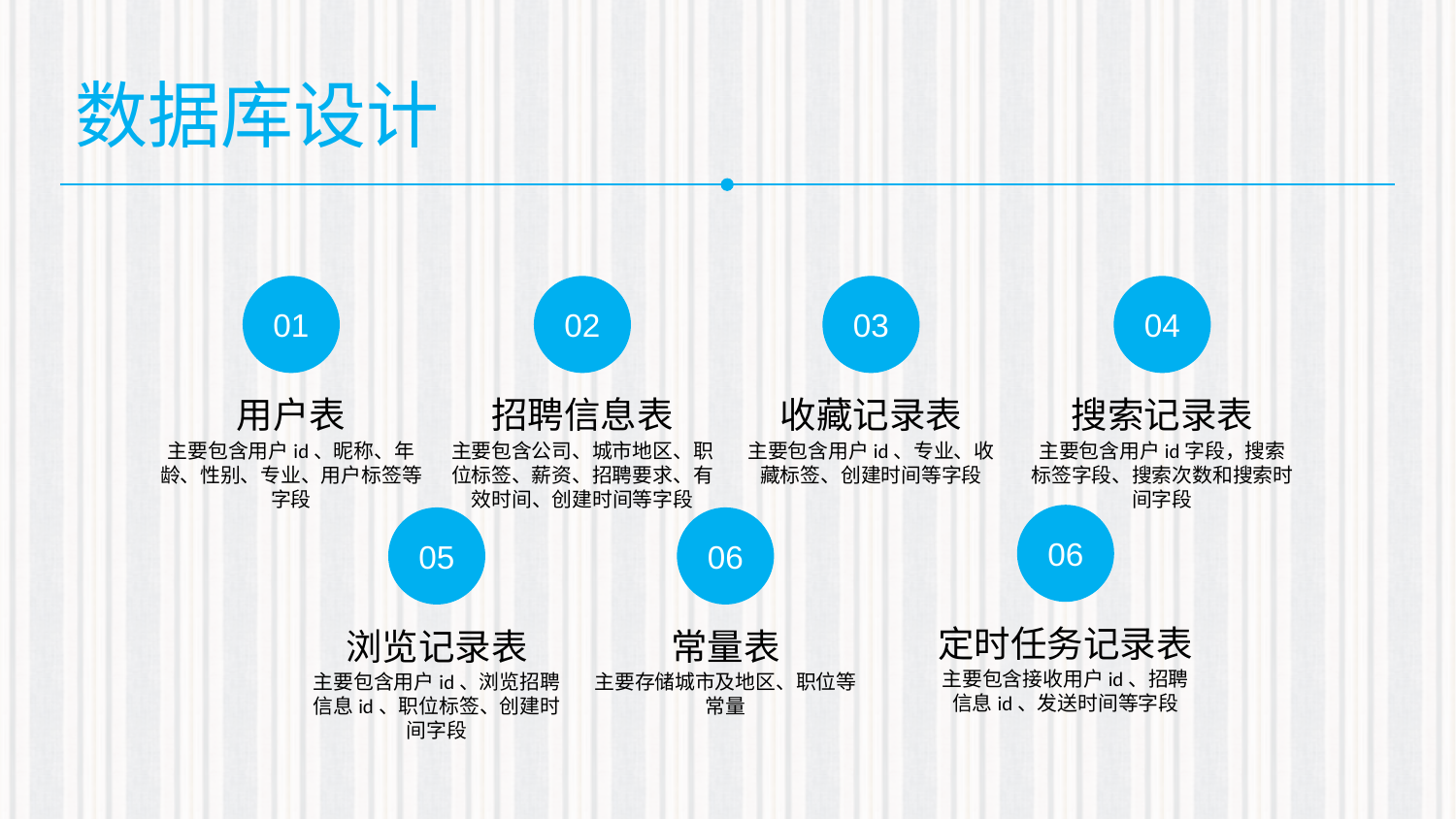

数据库设计

01
用户表
主要包含用户id、昵称、年龄、性别、专业、用户标签等字段
02
招聘信息表
主要包含公司、城市地区、职位标签、薪资、招聘要求、有效时间、创建时间等字段
03
收藏记录表
主要包含用户id、专业、收藏标签、创建时间等字段
04
搜索记录表
主要包含用户id字段，搜索标签字段、搜索次数和搜索时间字段
06
定时任务记录表
主要包含接收用户id、招聘信息id、发送时间等字段
05
浏览记录表
主要包含用户id、浏览招聘信息id、职位标签、创建时间字段
06
常量表
主要存储城市及地区、职位等常量